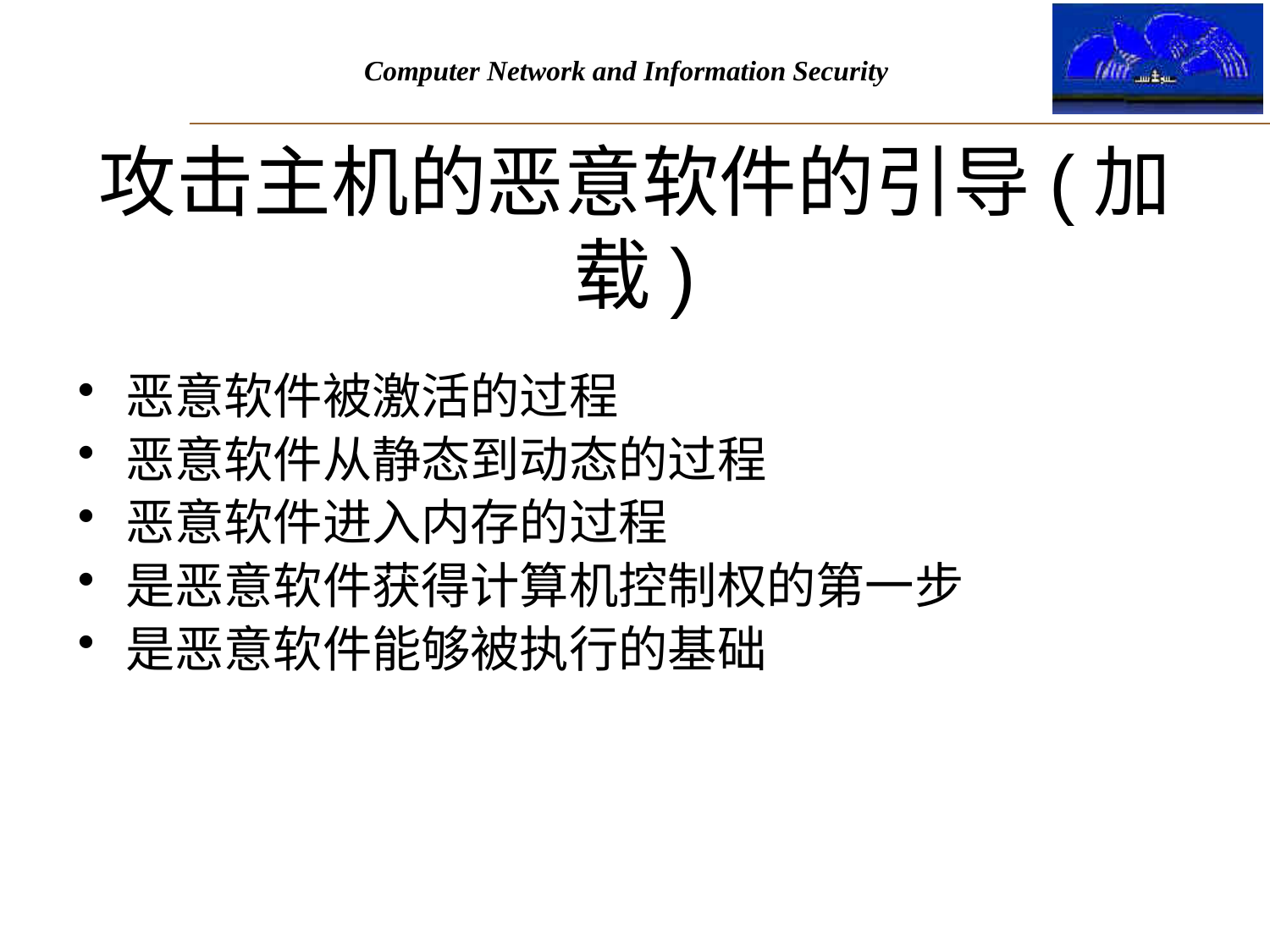

# 攻击主机的恶意软件的引导(加载)

恶意软件被激活的过程
恶意软件从静态到动态的过程
恶意软件进入内存的过程
是恶意软件获得计算机控制权的第一步
是恶意软件能够被执行的基础